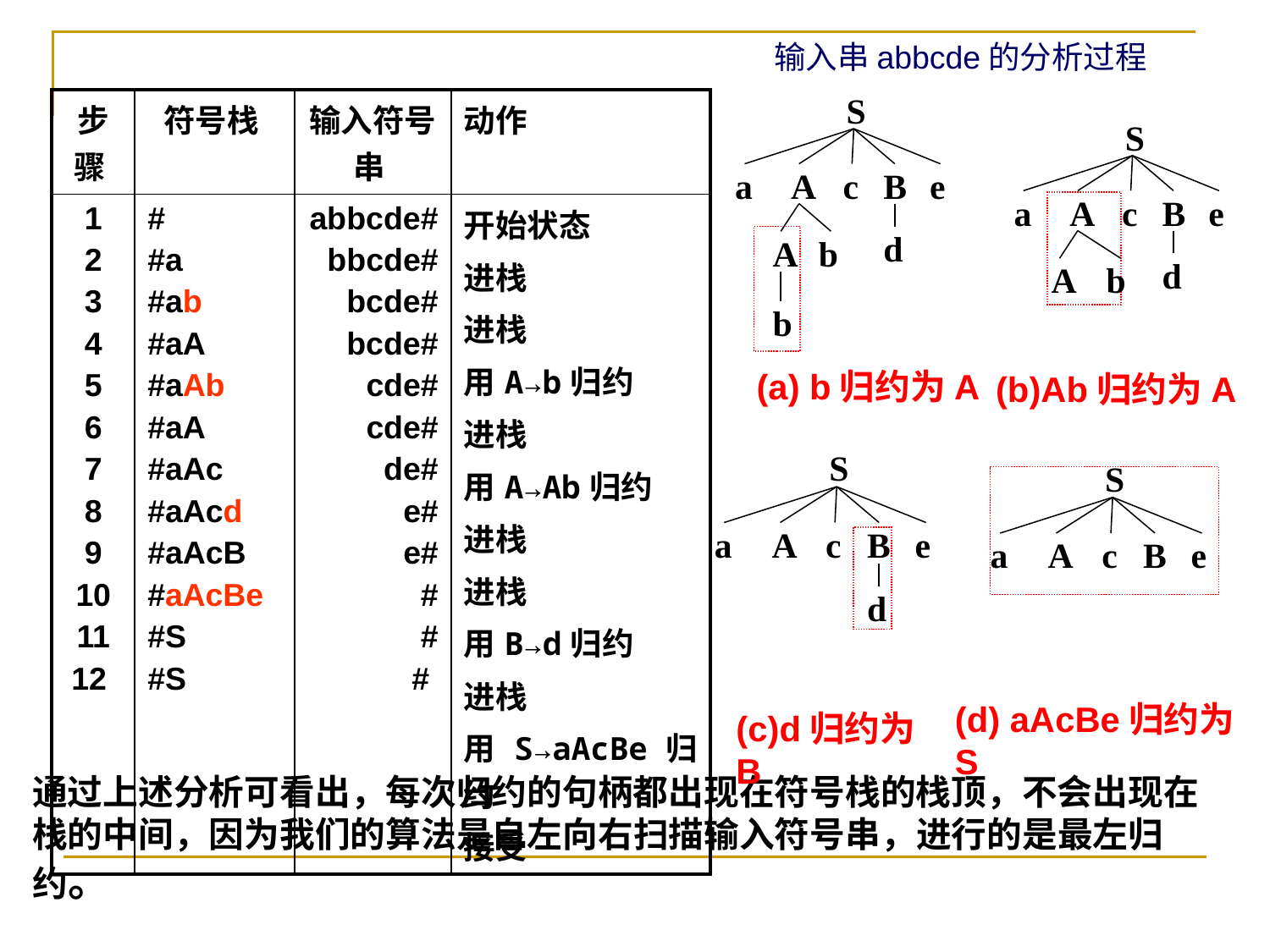

输入串abbcde的分析过程
S
a
A
c
B
e

d
A
b
b
(a) b归约为A
| 步骤 | 符号栈 | 输入符号串 | 动作 |
| --- | --- | --- | --- |
| 1 2 3 4 5 6 7 8 9 10 11 12 | # #a #ab #aA #aAb #aA #aAc #aAcd #aAcB #aAcBe #S #S | abbcde# bbcde# bcde# bcde# cde# cde# de# e# e# # # # | 开始状态 进栈 进栈 用A→b归约 进栈 用A→Ab归约 进栈 进栈 用B→d归约 进栈 用S→aAcBe归约 接受 |
S
a
A
c
B
e

d
A
 b
(b)Ab归约为A
S
a
A
c
B
e

d
(c)d归约为B
S

a
A
c
B
e
(d) aAcBe归约为S
通过上述分析可看出，每次归约的句柄都出现在符号栈的栈顶，不会出现在栈的中间，因为我们的算法是自左向右扫描输入符号串，进行的是最左归约。
14